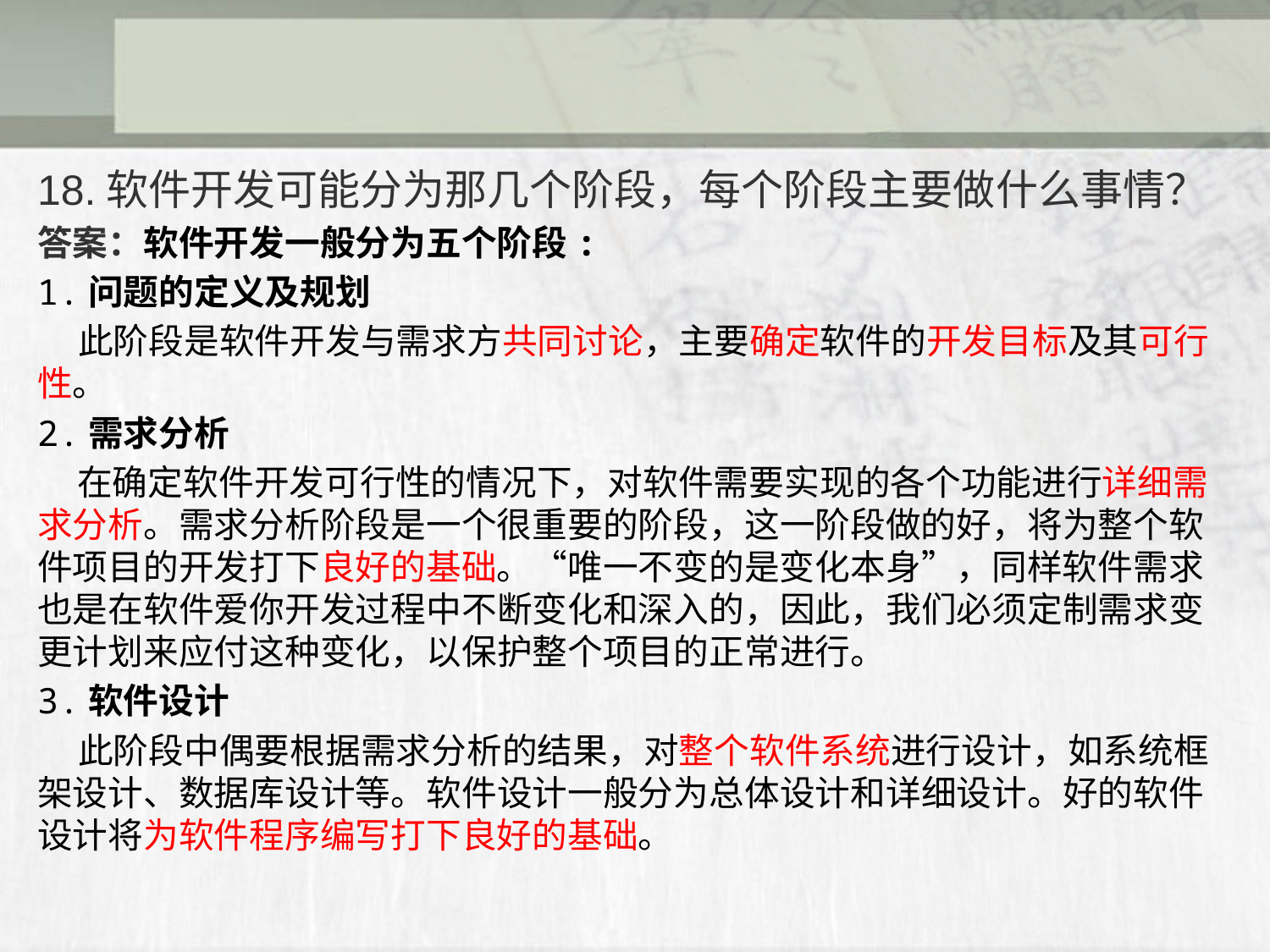

#
18.软件开发可能分为那几个阶段，每个阶段主要做什么事情？
答案：软件开发一般分为五个阶段:
1.问题的定义及规划
    此阶段是软件开发与需求方共同讨论，主要确定软件的开发目标及其可行性。
2.需求分析
    在确定软件开发可行性的情况下，对软件需要实现的各个功能进行详细需求分析。需求分析阶段是一个很重要的阶段，这一阶段做的好，将为整个软件项目的开发打下良好的基础。“唯一不变的是变化本身”，同样软件需求也是在软件爱你开发过程中不断变化和深入的，因此，我们必须定制需求变更计划来应付这种变化，以保护整个项目的正常进行。
3.软件设计
    此阶段中偶要根据需求分析的结果，对整个软件系统进行设计，如系统框架设计、数据库设计等。软件设计一般分为总体设计和详细设计。好的软件设计将为软件程序编写打下良好的基础。